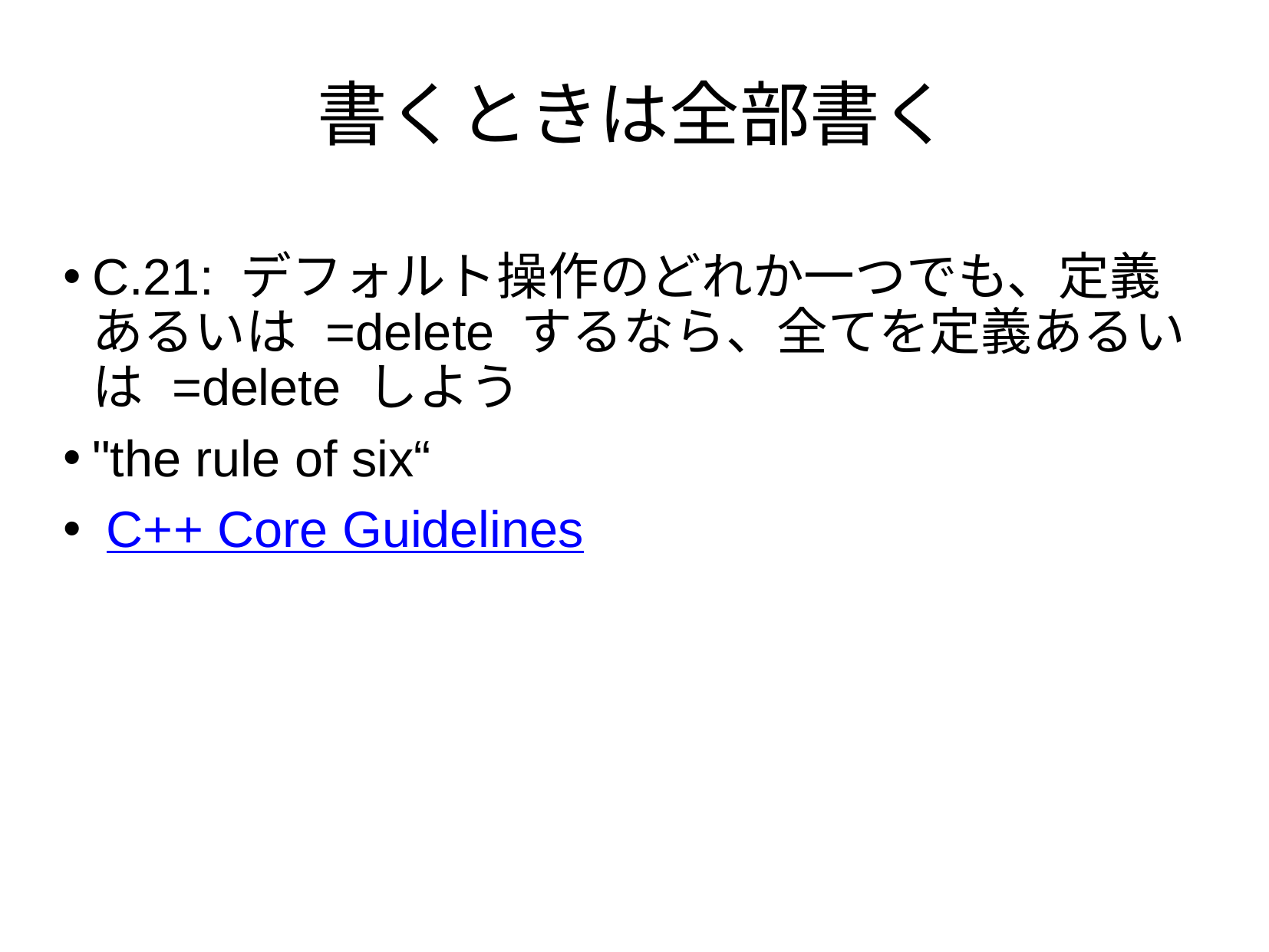

# 書くときは全部書く
C.21: デフォルト操作のどれか一つでも、定義あるいは =delete するなら、全てを定義あるいは =delete しよう
"the rule of six“
 C++ Core Guidelines